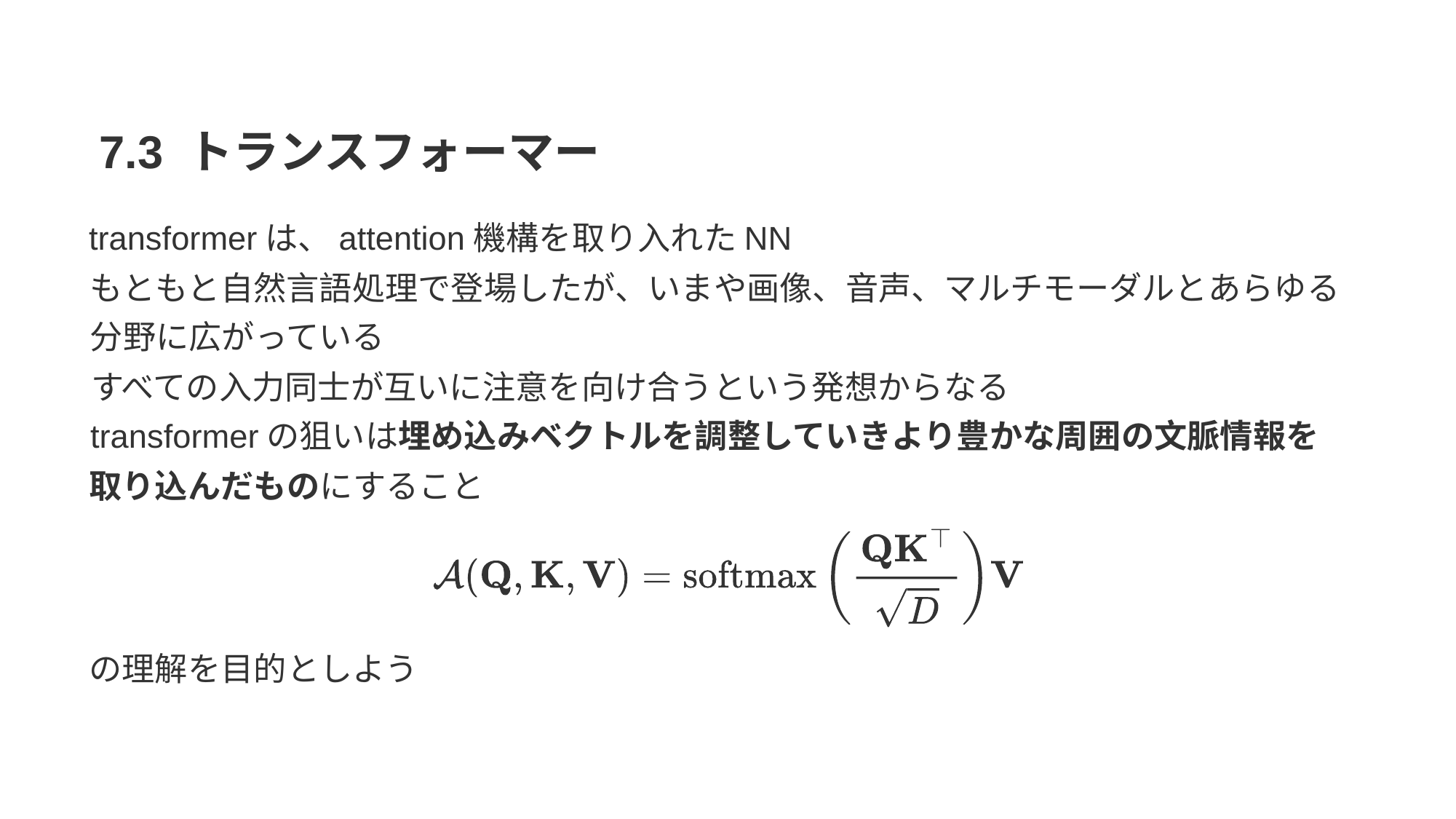

7.3 トランスフォーマー
transformerは、attention機構を取り入れたNN
もともと自然言語処理で登場したが、いまや画像、音声、マルチモーダルとあらゆる
分野に広がっている
すべての入力同士が互いに注意を向け合うという発想からなる
transformerの狙いは埋め込みベクトルを調整していきより豊かな周囲の文脈情報を
取り込んだものにすること

の理解を目的としよう